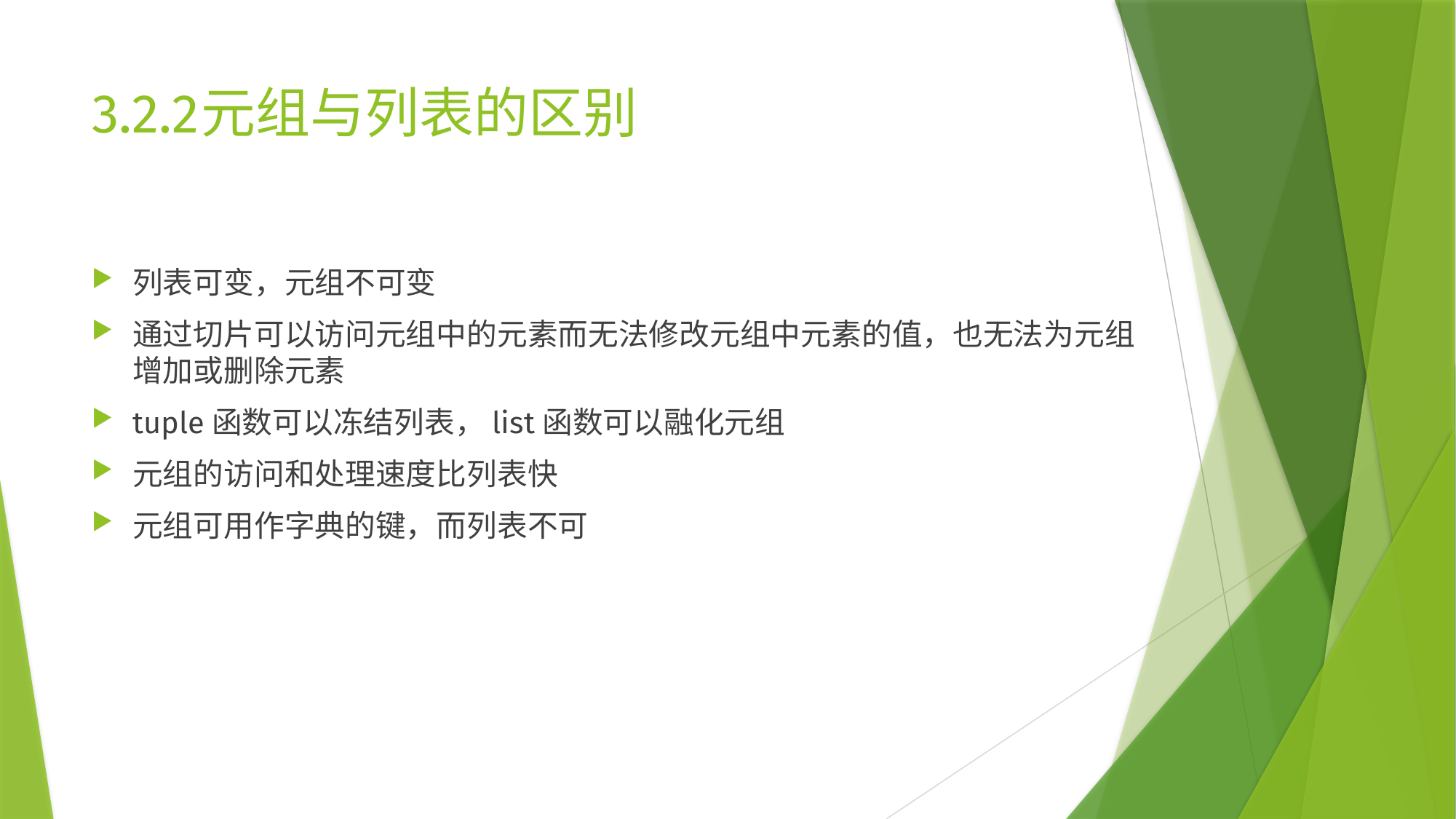

# 3.2.2	元组与列表的区别
列表可变，元组不可变
通过切片可以访问元组中的元素而无法修改元组中元素的值，也无法为元组增加或删除元素
tuple函数可以冻结列表，list函数可以融化元组
元组的访问和处理速度比列表快
元组可用作字典的键，而列表不可